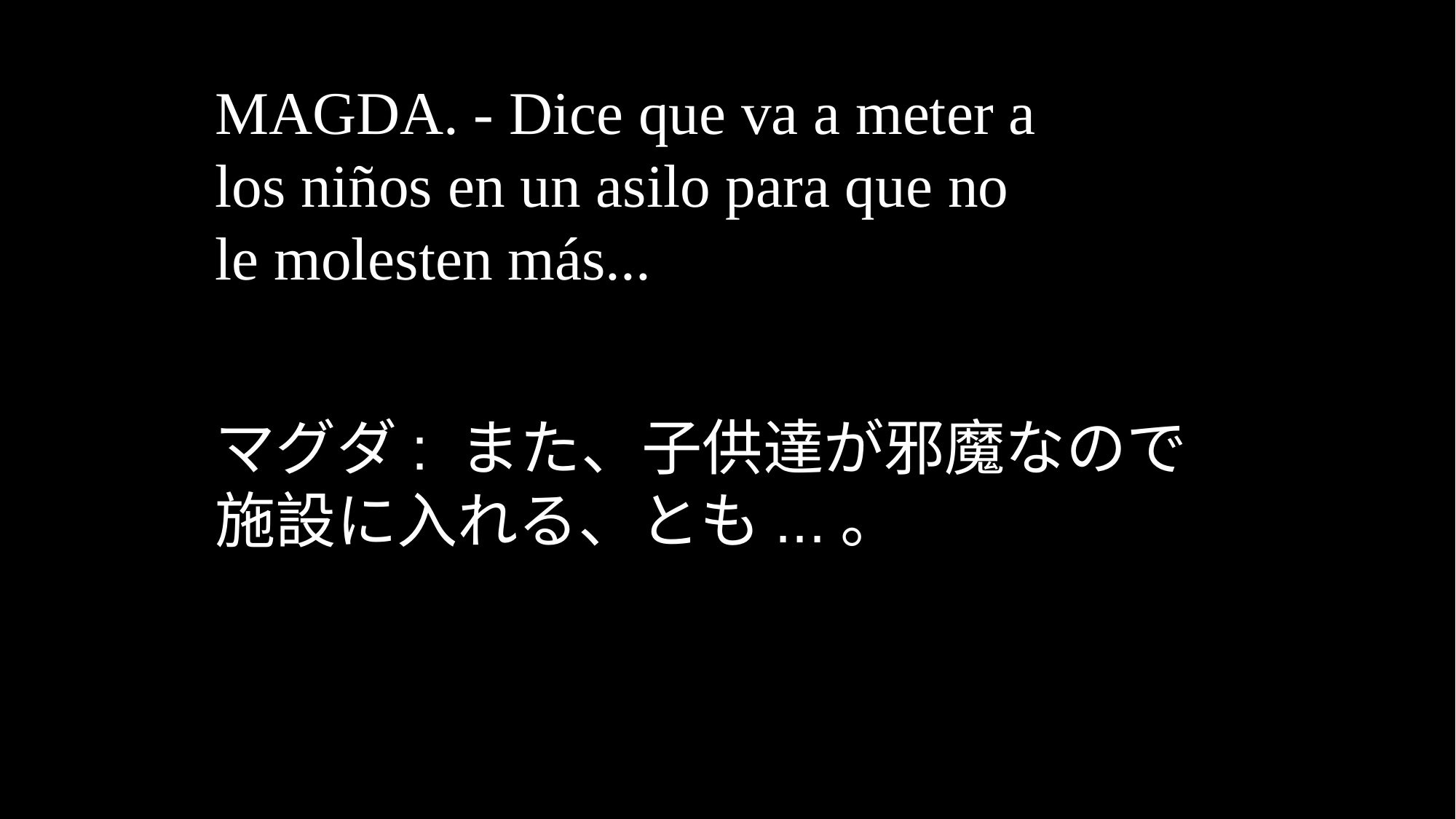

MAGDA. - Dice que va a meter a los niños en un asilo para que no le molesten más...

マグダ: また、子供達が邪魔なので施設に入れる、とも...。